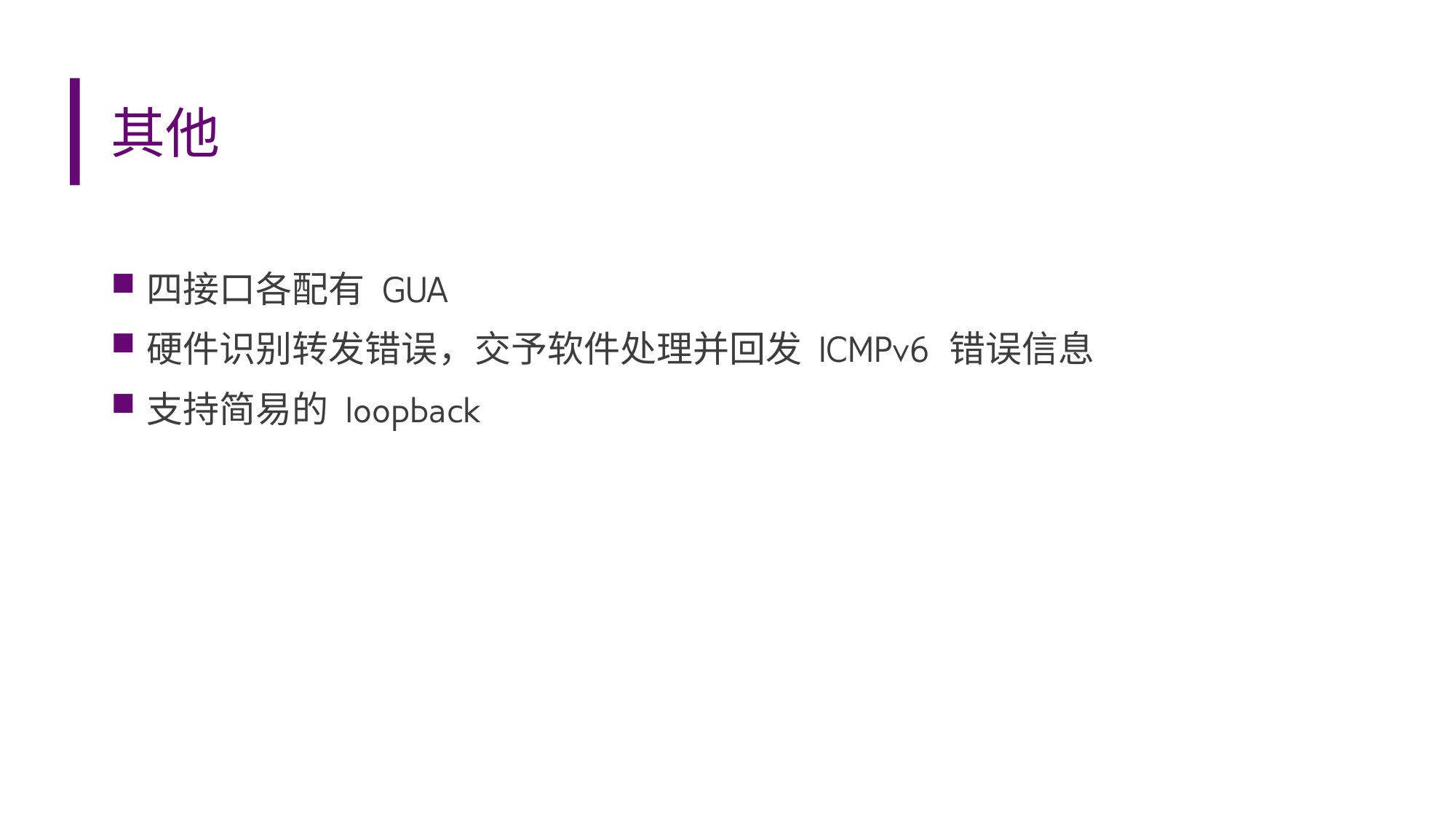

# 其他
四接口各配有 GUA
硬件识别转发错误，交予软件处理并回发 ICMPv6 错误信息
支持简易的 loopback